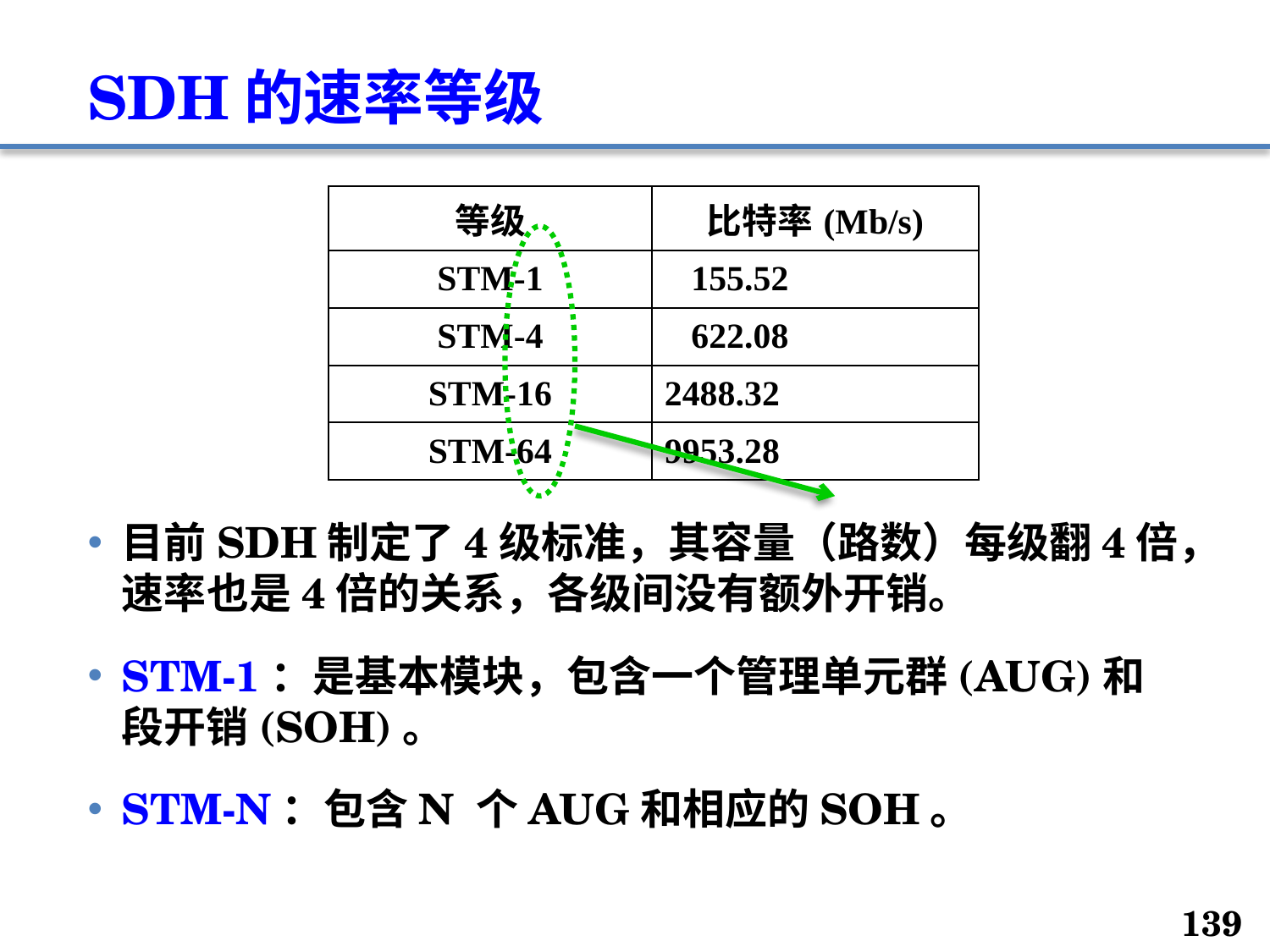

# SDH的速率等级

目前SDH制定了4级标准，其容量（路数）每级翻4倍，速率也是4倍的关系，各级间没有额外开销。
STM-1：是基本模块，包含一个管理单元群(AUG)和段开销(SOH)。
STM-N：包含N 个AUG和相应的SOH。
| 等级 | 比特率(Mb/s) |
| --- | --- |
| STM-1 | 155.52 |
| STM-4 | 622.08 |
| STM-16 | 2488.32 |
| STM-64 | 9953.28 |

139